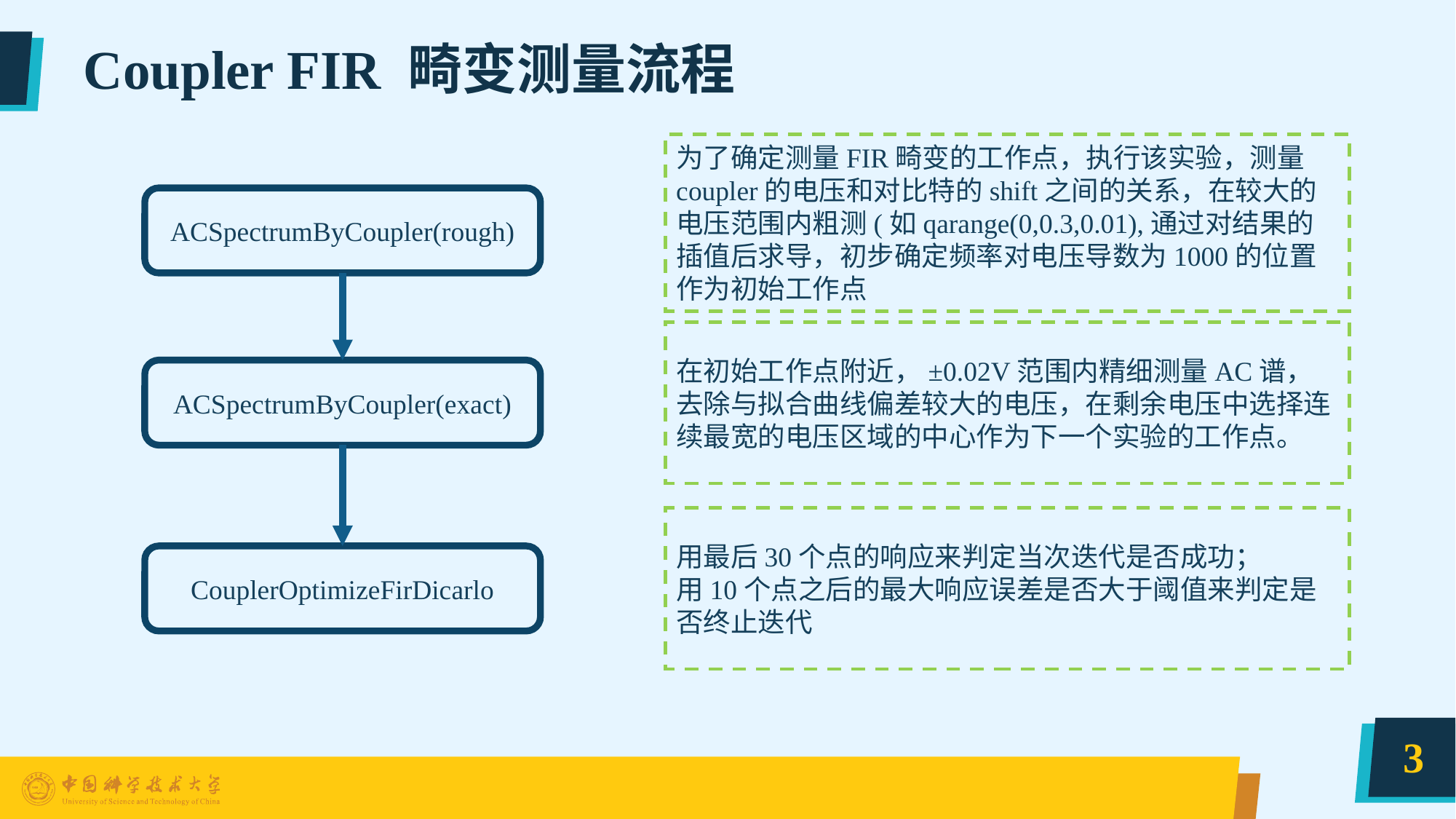

# Coupler FIR 畸变测量流程
为了确定测量FIR畸变的工作点，执行该实验，测量coupler的电压和对比特的shift之间的关系，在较大的电压范围内粗测(如qarange(0,0.3,0.01),通过对结果的插值后求导，初步确定频率对电压导数为1000的位置作为初始工作点
ACSpectrumByCoupler(rough)
在初始工作点附近，±0.02V范围内精细测量AC谱，去除与拟合曲线偏差较大的电压，在剩余电压中选择连续最宽的电压区域的中心作为下一个实验的工作点。
ACSpectrumByCoupler(exact)
用最后30个点的响应来判定当次迭代是否成功；
用10个点之后的最大响应误差是否大于阈值来判定是否终止迭代
CouplerOptimizeFirDicarlo
3